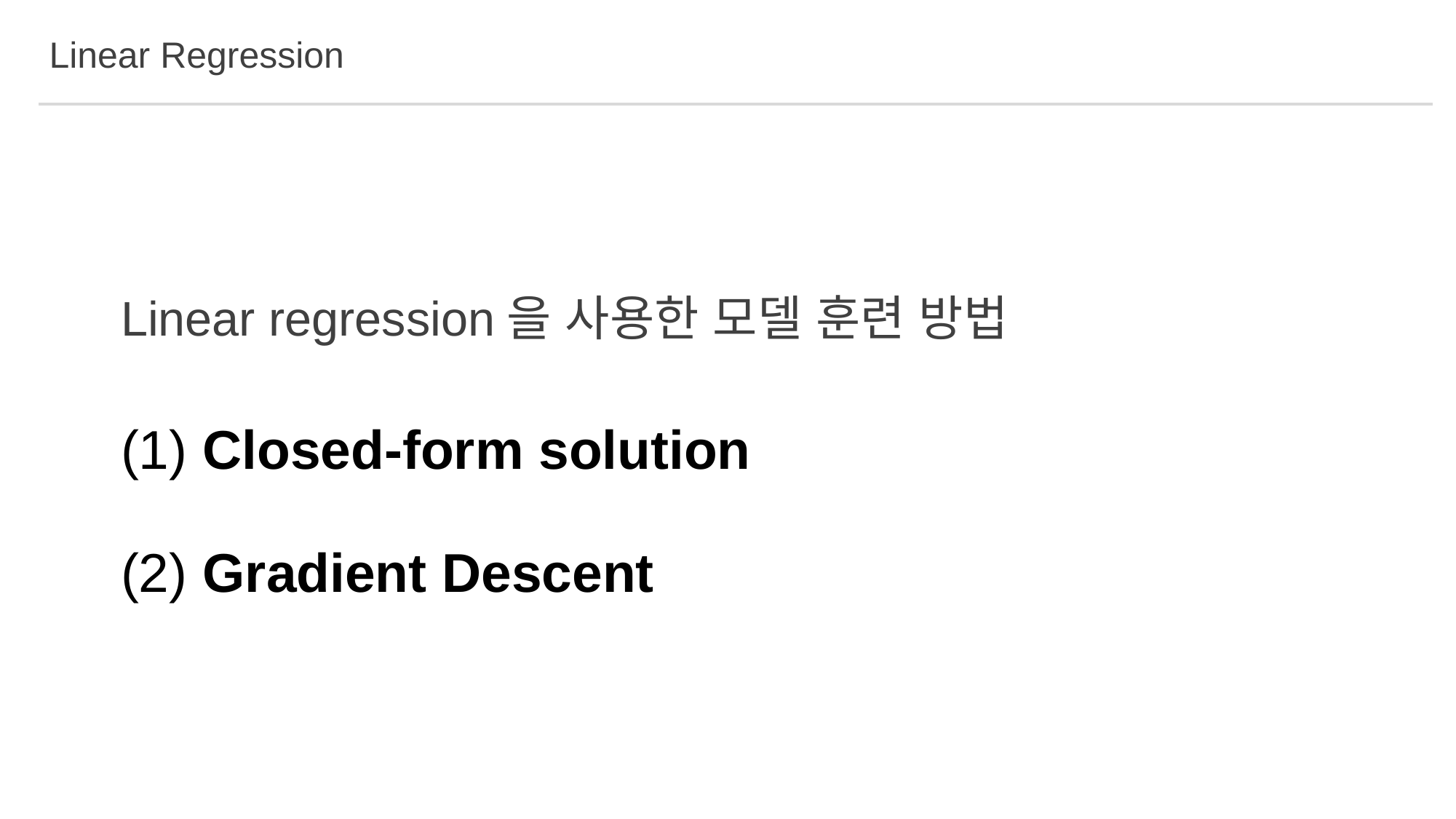

Linear Regression
Linear regression을 사용한 모델 훈련 방법
(1) Closed-form solution
(2) Gradient Descent